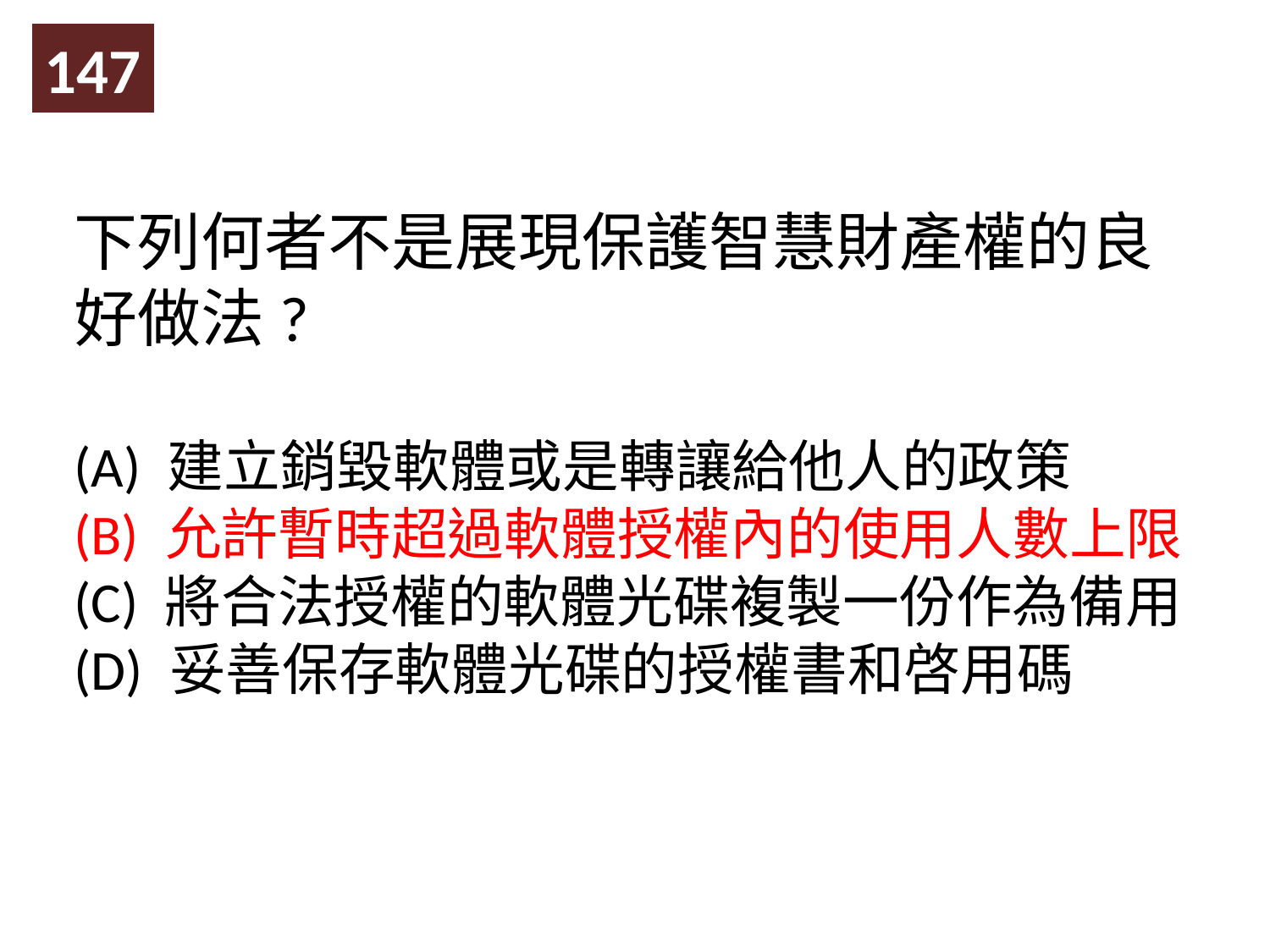

147
下列何者不是展現保護智慧財產權的良好做法?

(A) 建立銷毀軟體或是轉讓給他人的政策
(B) 允許暫時超過軟體授權內的使用人數上限
(C) 將合法授權的軟體光碟複製一份作為備用
(D) 妥善保存軟體光碟的授權書和啓用碼